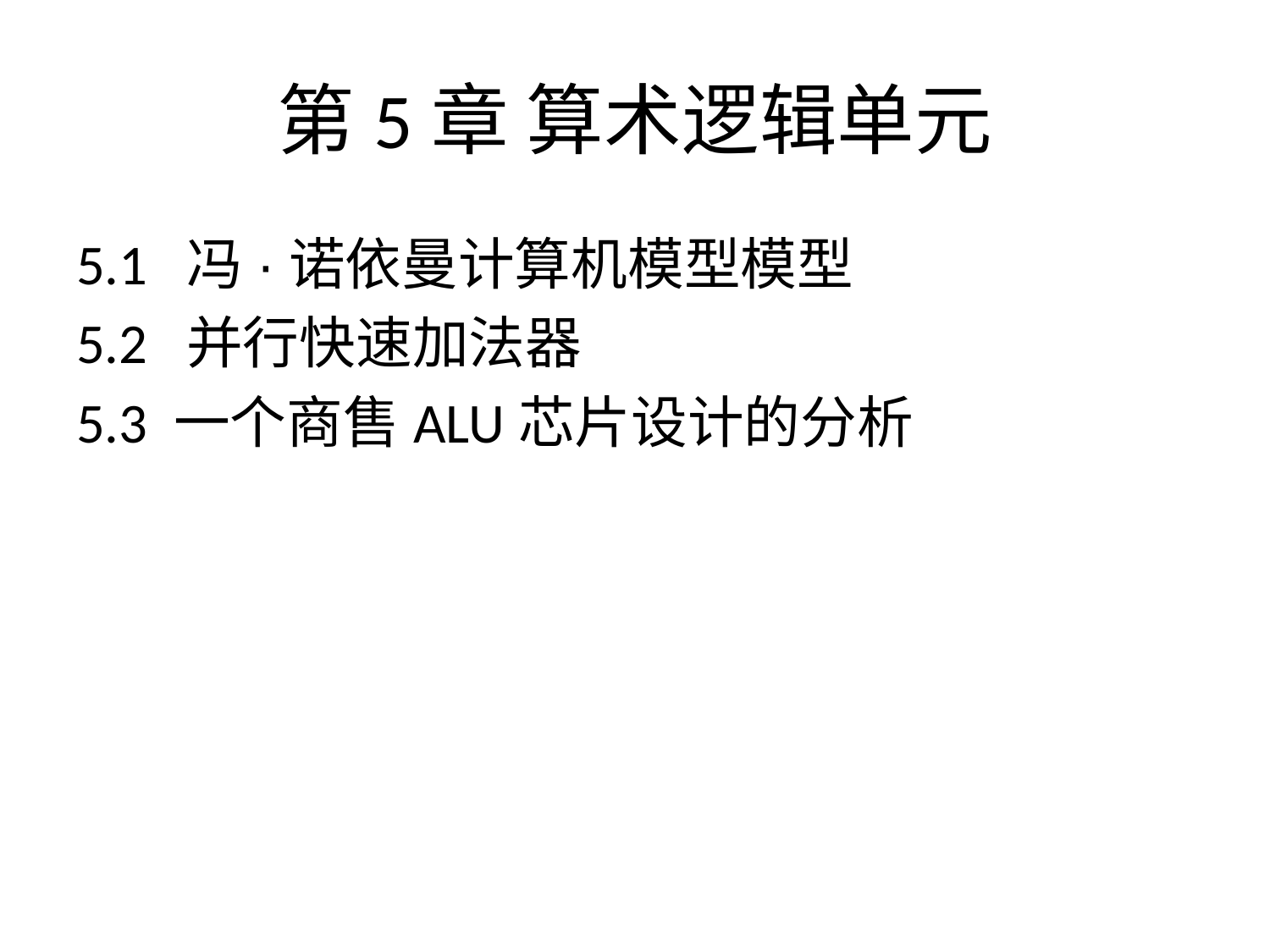

# 第5章 算术逻辑单元
5.1  冯·诺依曼计算机模型模型
5.2  并行快速加法器
5.3 一个商售ALU芯片设计的分析